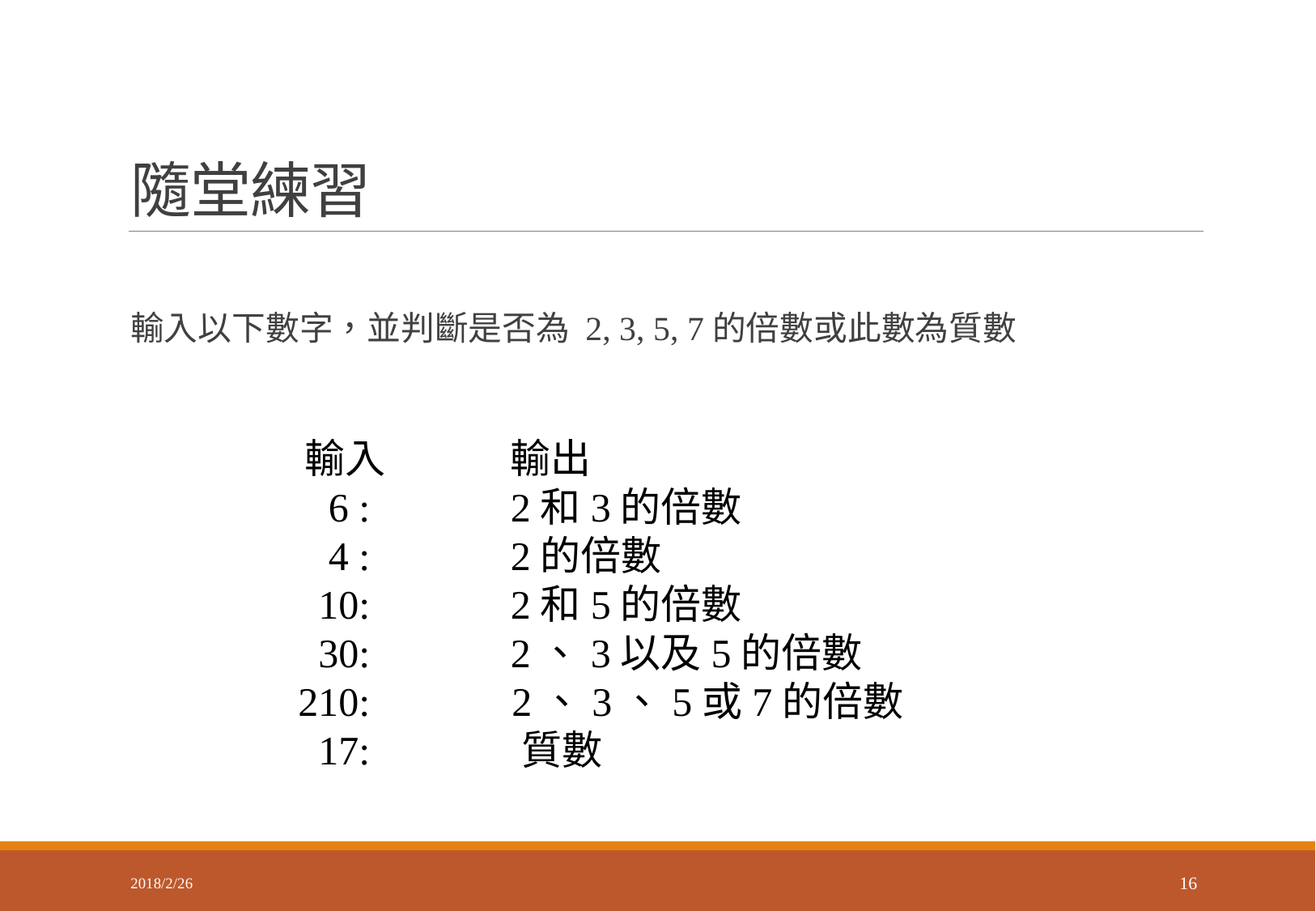

# 隨堂練習

輸入以下數字，並判斷是否為 2, 3, 5, 7的倍數或此數為質數
   輸入 	輸出
      6 : 		2和3的倍數
      4 : 		2的倍數
     10: 		2和5的倍數
     30: 		2、3以及5的倍數
   210:              2、3、5或7的倍數
     17:              質數
2018/2/26
16